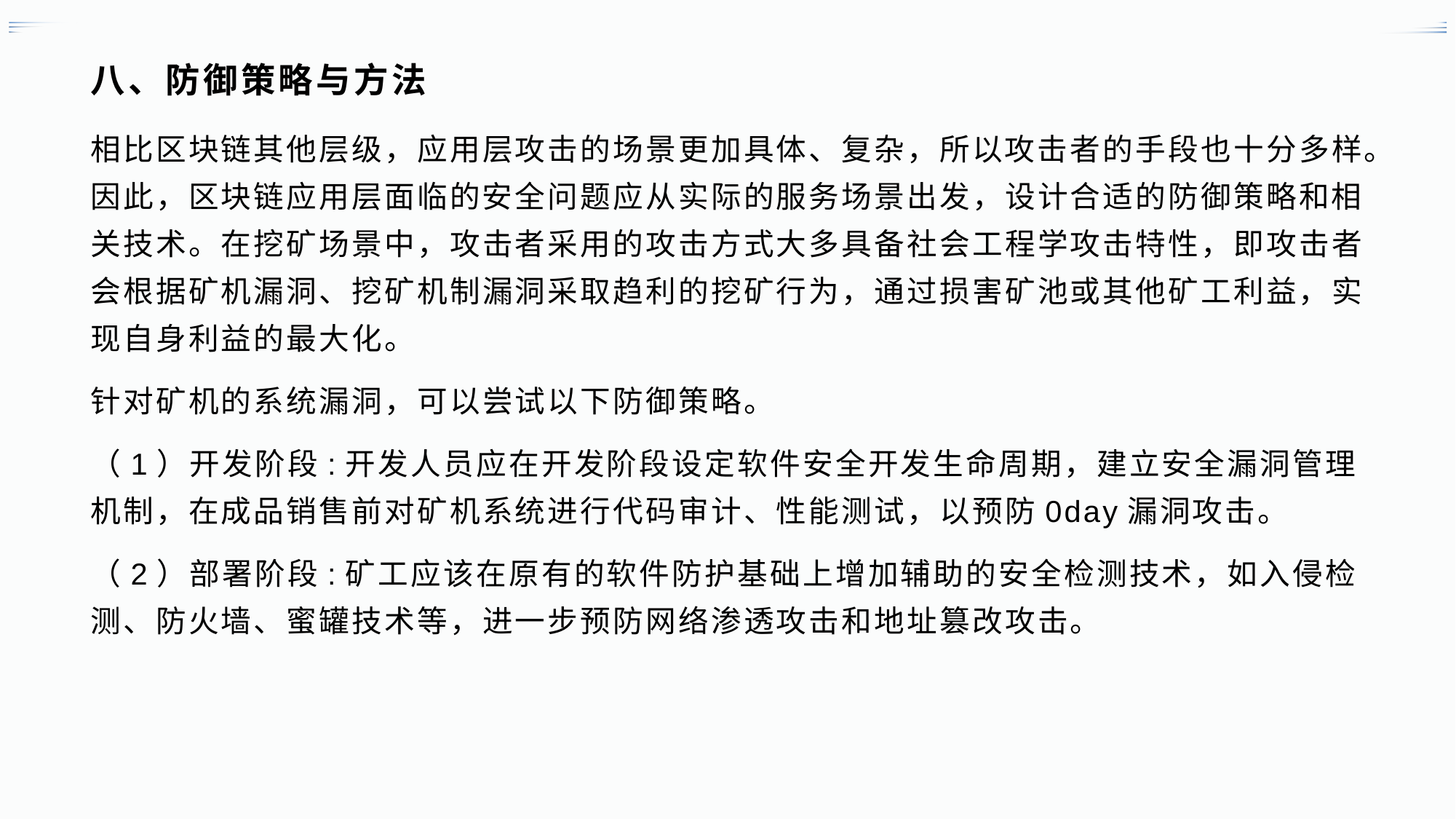

# 八、防御策略与方法
相比区块链其他层级，应用层攻击的场景更加具体、复杂，所以攻击者的手段也十分多样。因此，区块链应用层面临的安全问题应从实际的服务场景出发，设计合适的防御策略和相关技术。在挖矿场景中，攻击者采用的攻击方式大多具备社会工程学攻击特性，即攻击者会根据矿机漏洞、挖矿机制漏洞采取趋利的挖矿行为，通过损害矿池或其他矿工利益，实现自身利益的最大化。
针对矿机的系统漏洞，可以尝试以下防御策略。
（1）开发阶段:开发人员应在开发阶段设定软件安全开发生命周期，建立安全漏洞管理机制，在成品销售前对矿机系统进行代码审计、性能测试，以预防0day漏洞攻击。
（2）部署阶段:矿工应该在原有的软件防护基础上增加辅助的安全检测技术，如入侵检测、防火墙、蜜罐技术等，进一步预防网络渗透攻击和地址篡改攻击。